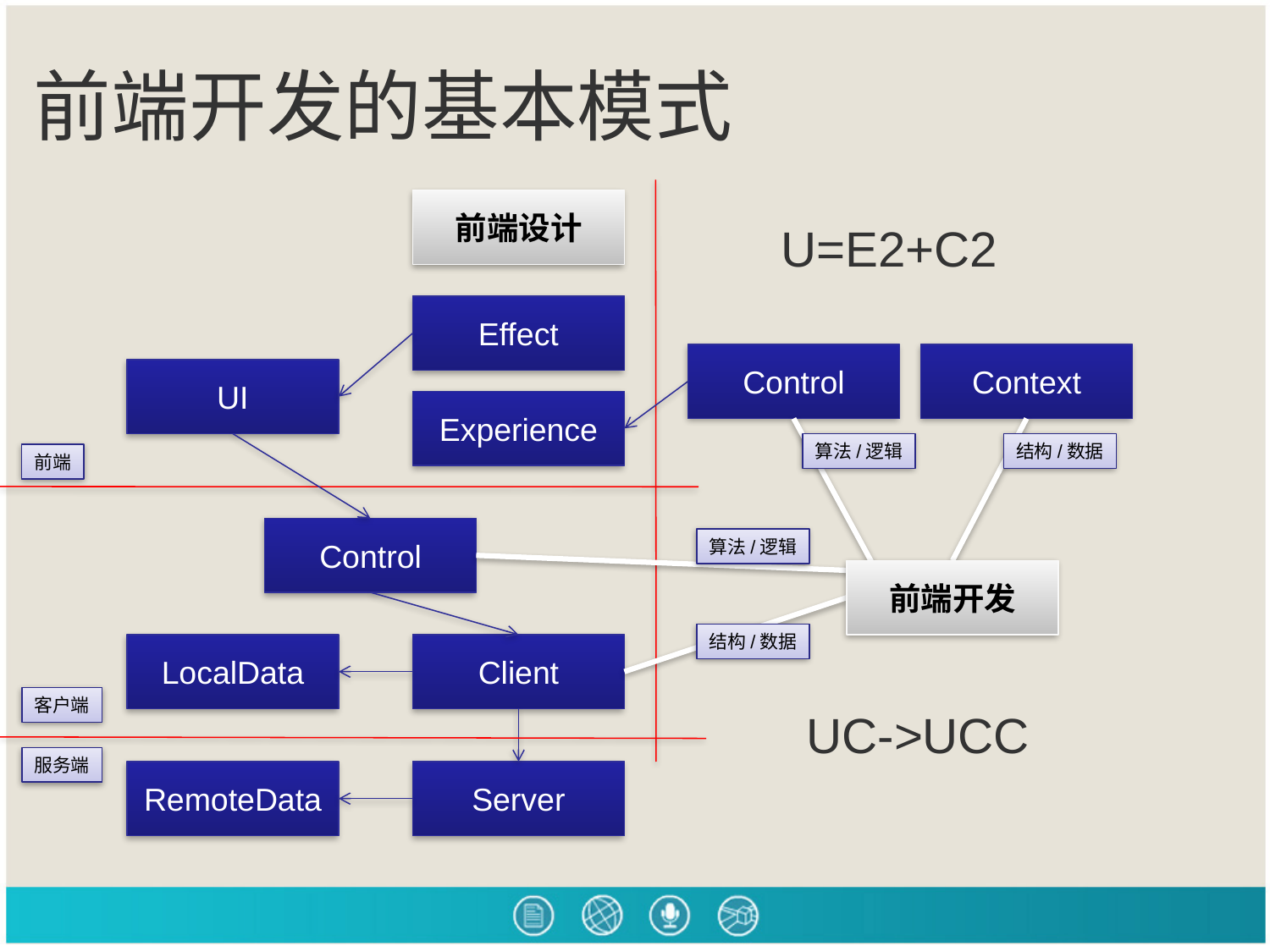

# 前端开发的基本模式
前端设计
U=E2+C2
Effect
Experience
Control
Context
算法/逻辑
结构/数据
UI
前端
Control
算法/逻辑
前端开发
结构/数据
LocalData
Client
客户端
UC->UCC
服务端
RemoteData
Server